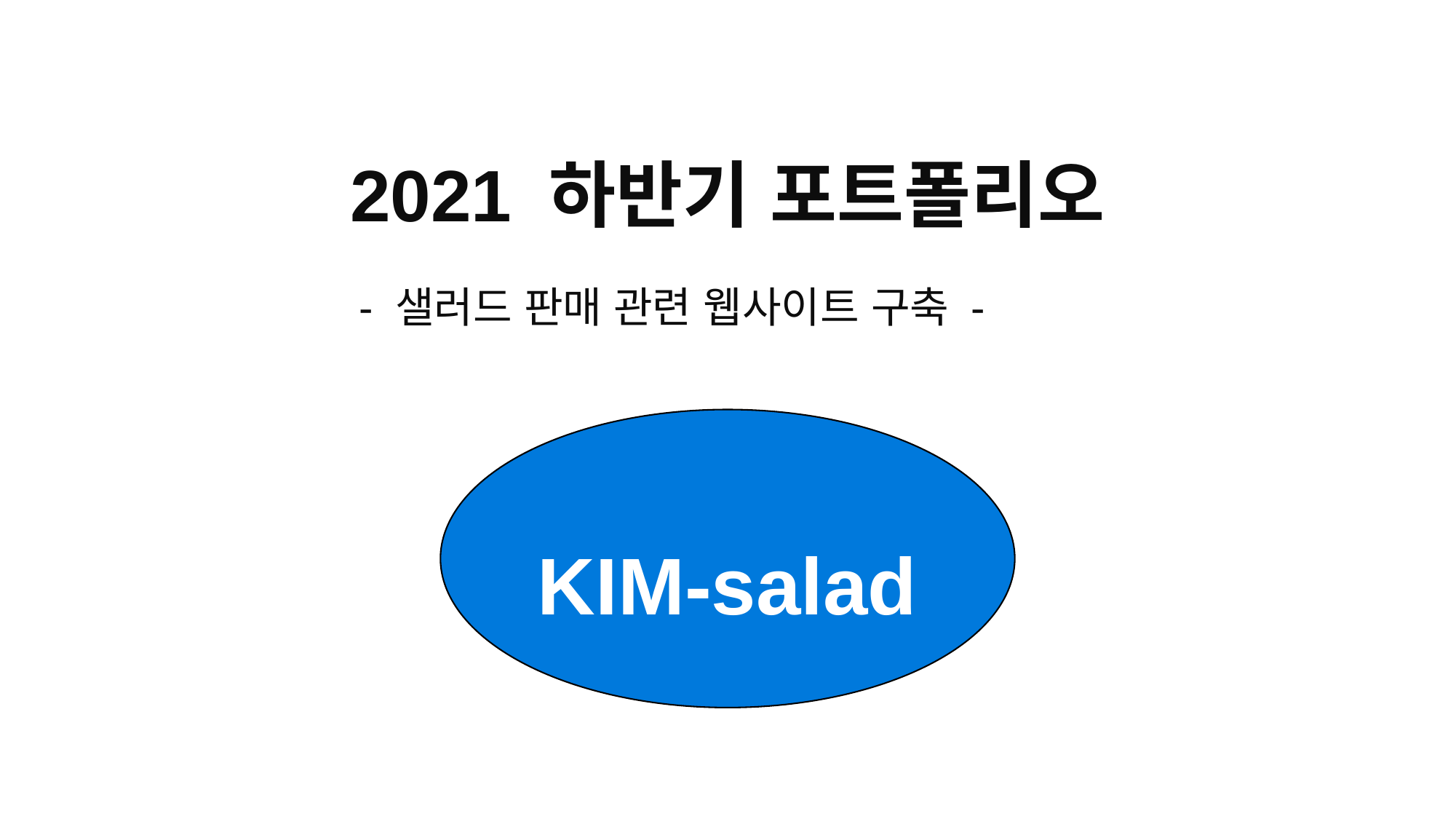

2021 하반기 포트폴리오
- 샐러드 판매 관련 웹사이트 구축 -
KIM-salad